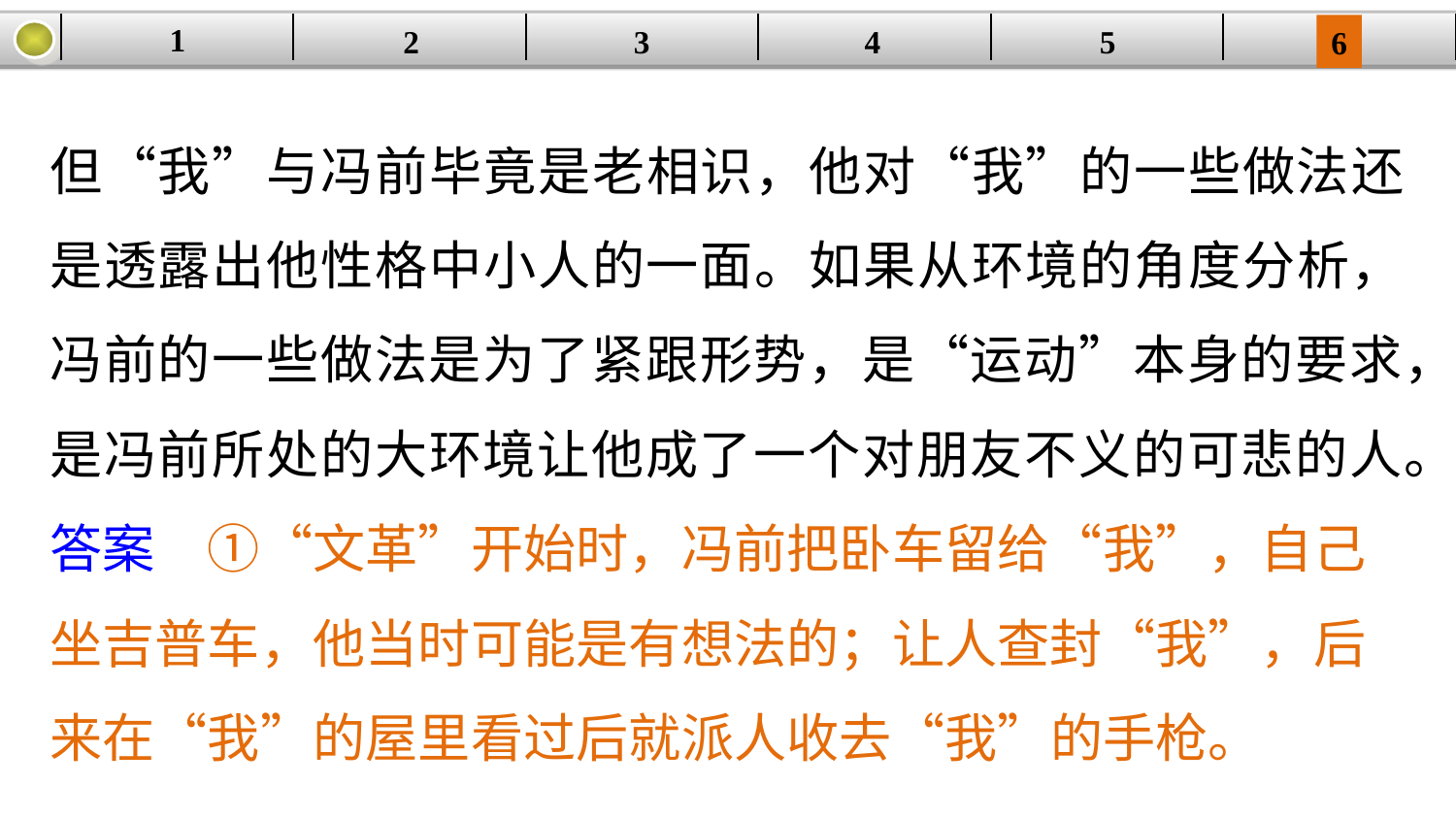

1
|  |  |  |  |  |  |
| --- | --- | --- | --- | --- | --- |
2
3
4
5
6

但“我”与冯前毕竟是老相识，他对“我”的一些做法还是透露出他性格中小人的一面。如果从环境的角度分析，冯前的一些做法是为了紧跟形势，是“运动”本身的要求，是冯前所处的大环境让他成了一个对朋友不义的可悲的人。
答案　①“文革”开始时，冯前把卧车留给“我”，自己坐吉普车，他当时可能是有想法的；让人查封“我”，后来在“我”的屋里看过后就派人收去“我”的手枪。